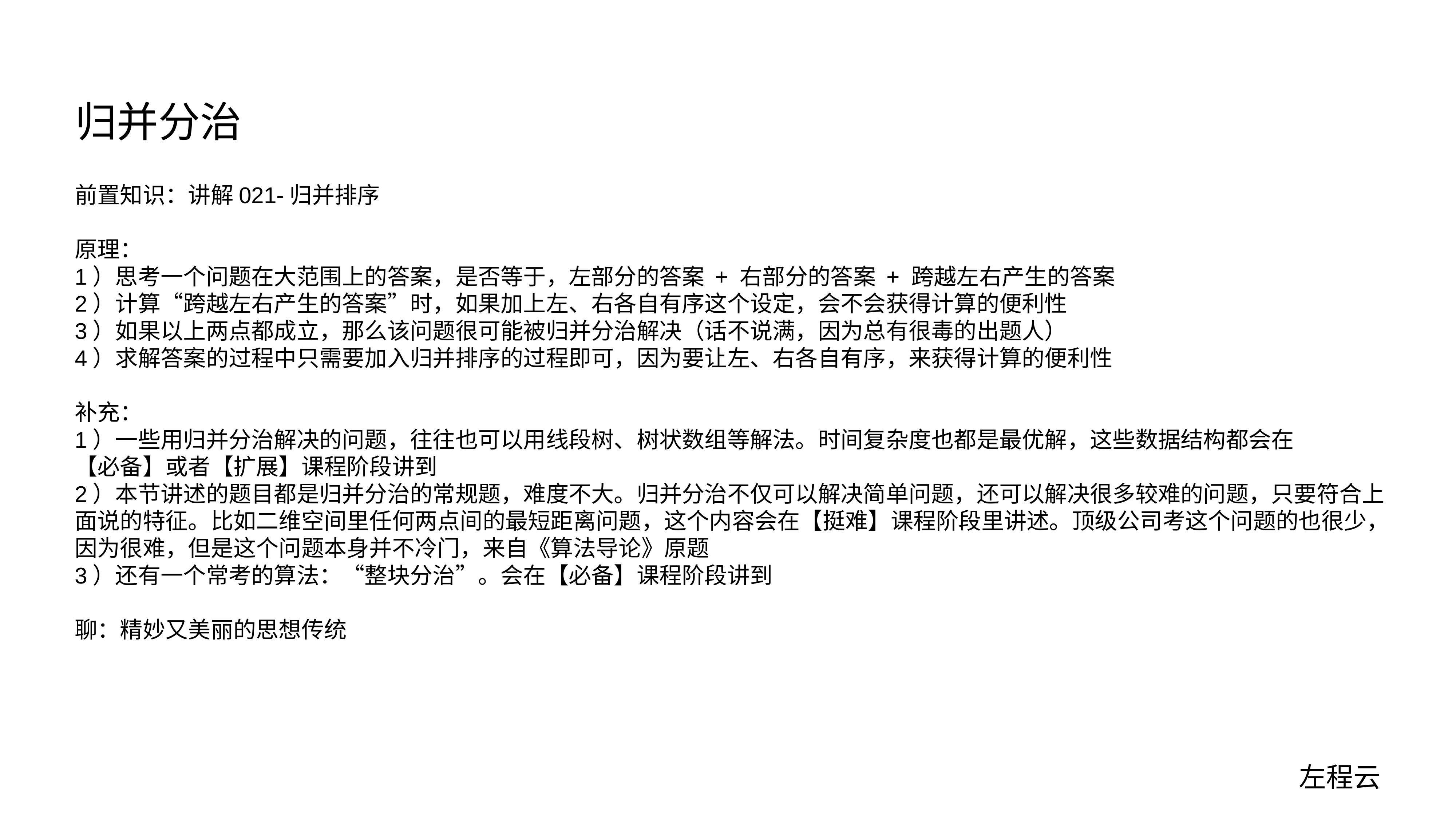

# 归并分治
前置知识：讲解021-归并排序

原理：
1）思考一个问题在大范围上的答案，是否等于，左部分的答案 + 右部分的答案 + 跨越左右产生的答案
2）计算“跨越左右产生的答案”时，如果加上左、右各自有序这个设定，会不会获得计算的便利性
3）如果以上两点都成立，那么该问题很可能被归并分治解决（话不说满，因为总有很毒的出题人）
4）求解答案的过程中只需要加入归并排序的过程即可，因为要让左、右各自有序，来获得计算的便利性

补充：
1）一些用归并分治解决的问题，往往也可以用线段树、树状数组等解法。时间复杂度也都是最优解，这些数据结构都会在
【必备】或者【扩展】课程阶段讲到
2）本节讲述的题目都是归并分治的常规题，难度不大。归并分治不仅可以解决简单问题，还可以解决很多较难的问题，只要符合上面说的特征。比如二维空间里任何两点间的最短距离问题，这个内容会在【挺难】课程阶段里讲述。顶级公司考这个问题的也很少，因为很难，但是这个问题本身并不冷门，来自《算法导论》原题
3）还有一个常考的算法：“整块分治”。会在【必备】课程阶段讲到

聊：精妙又美丽的思想传统
左程云